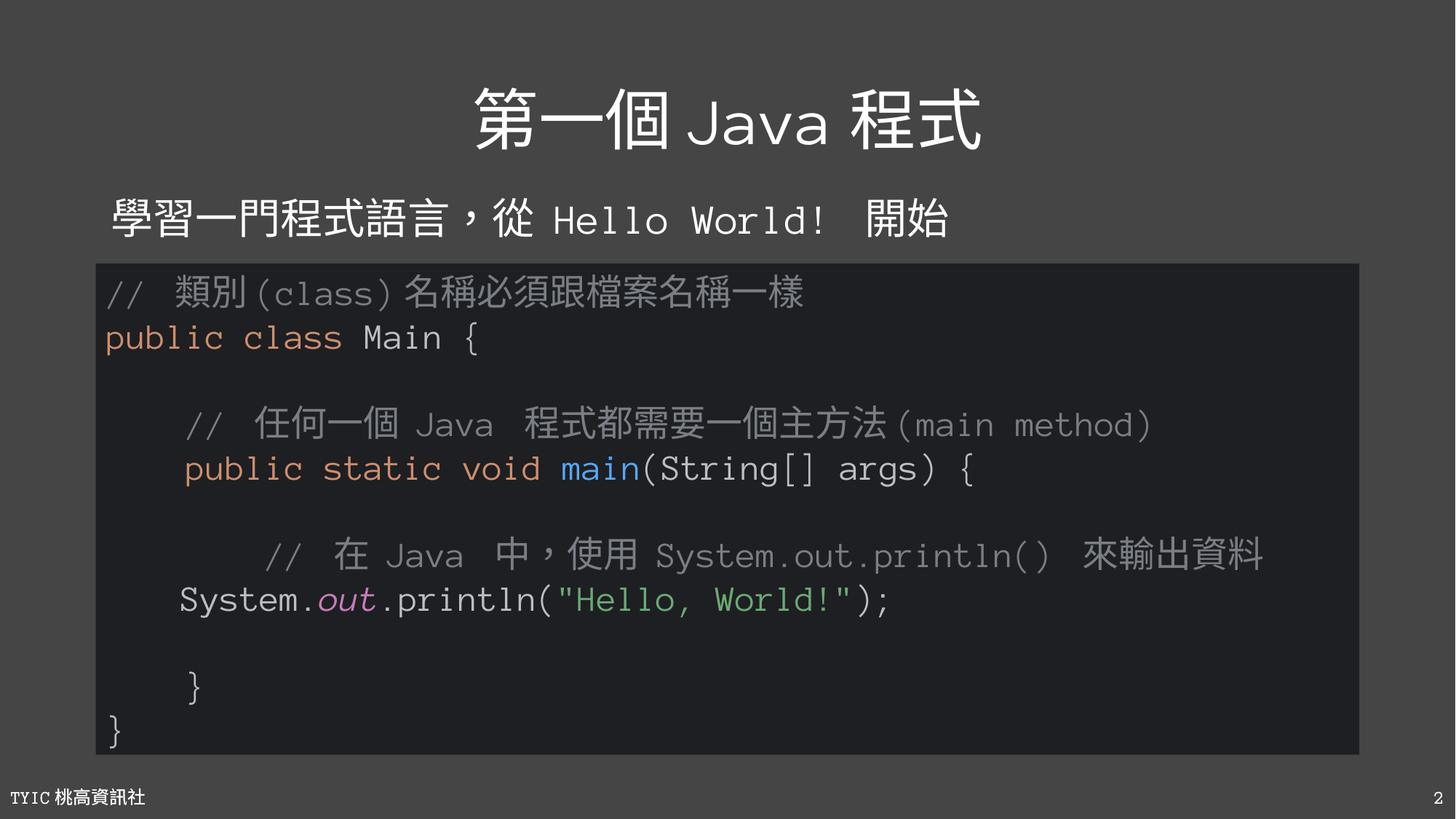

# 第一個Java程式
學習一門程式語言，從 Hello World! 開始
// 類別(class)名稱必須跟檔案名稱一樣
public class Main {
    // 任何一個 Java 程式都需要一個主方法(main method)
    public static void main(String[] args) {
        // 在 Java 中，使用 System.out.println() 來輸出資料
        System.out.println("Hello, World!");
    }
}